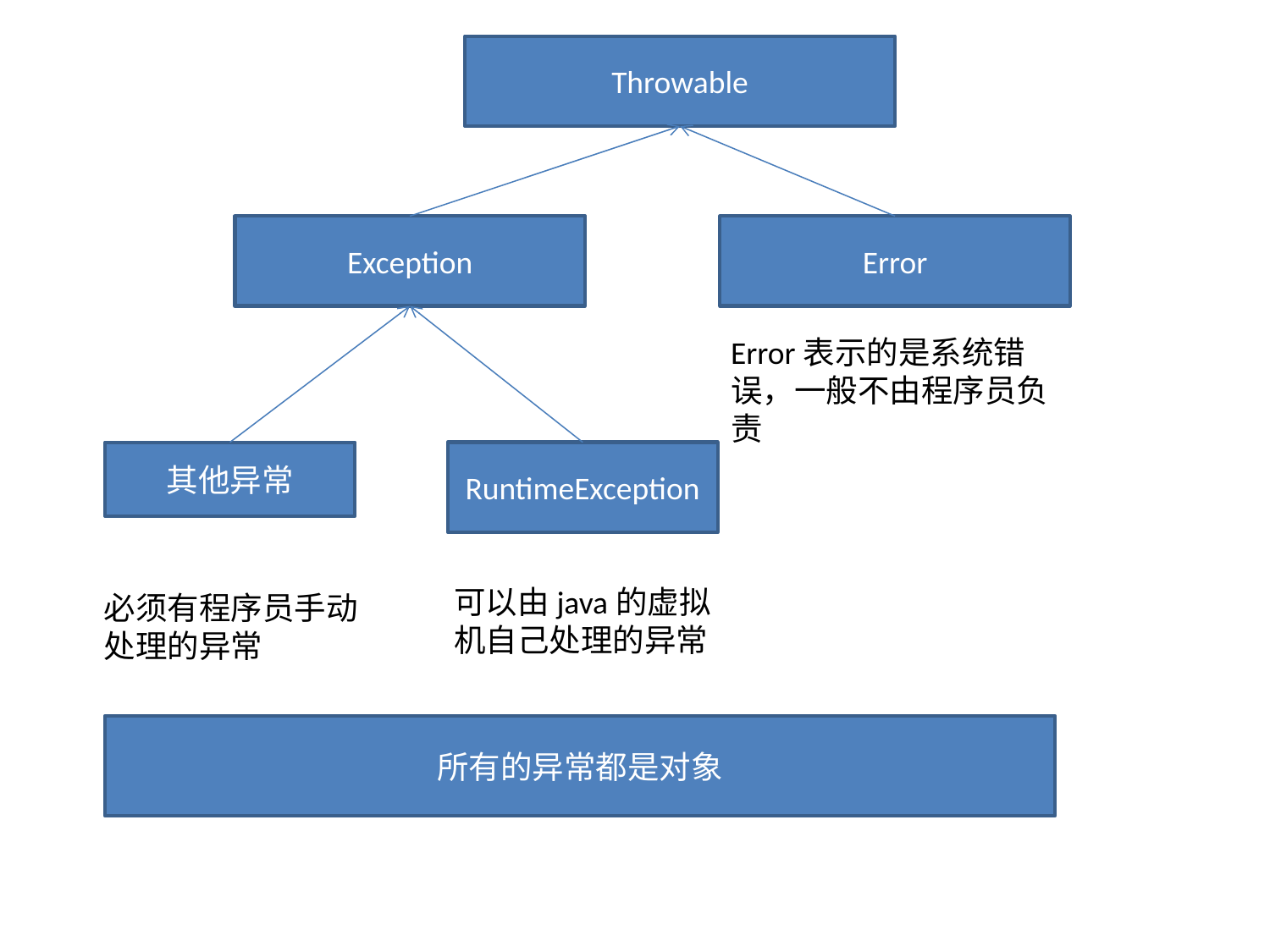

Throwable
Exception
Error
Error表示的是系统错误，一般不由程序员负责
其他异常
RuntimeException
可以由java的虚拟机自己处理的异常
必须有程序员手动处理的异常
所有的异常都是对象